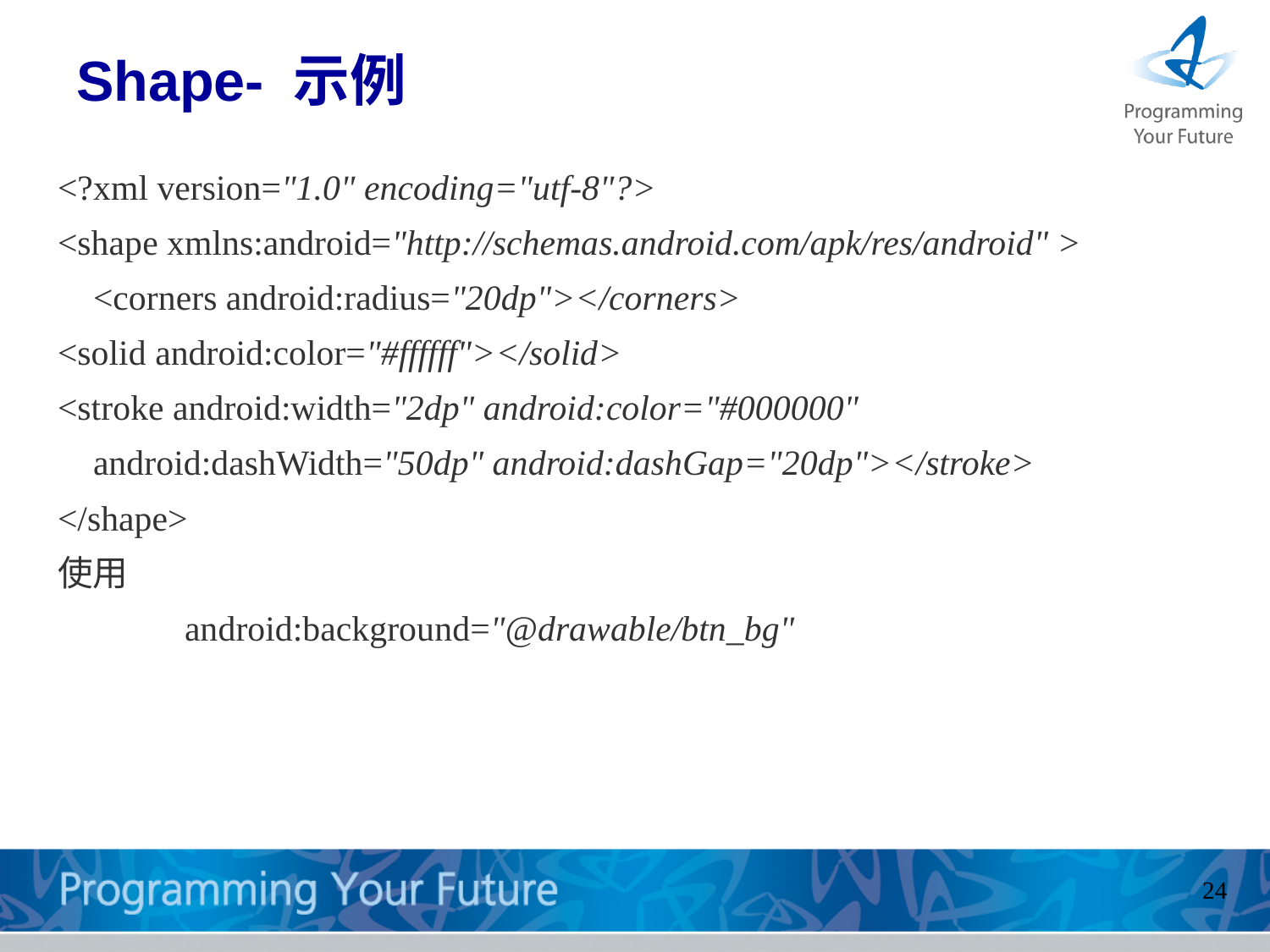

# Shape- 示例
<?xml version="1.0" encoding="utf-8"?>
<shape xmlns:android="http://schemas.android.com/apk/res/android" >
    <corners android:radius="20dp"></corners>
<solid android:color="#ffffff"></solid>
<stroke android:width="2dp" android:color="#000000"
    android:dashWidth="50dp" android:dashGap="20dp"></stroke>
</shape>
使用
	android:background="@drawable/btn_bg"